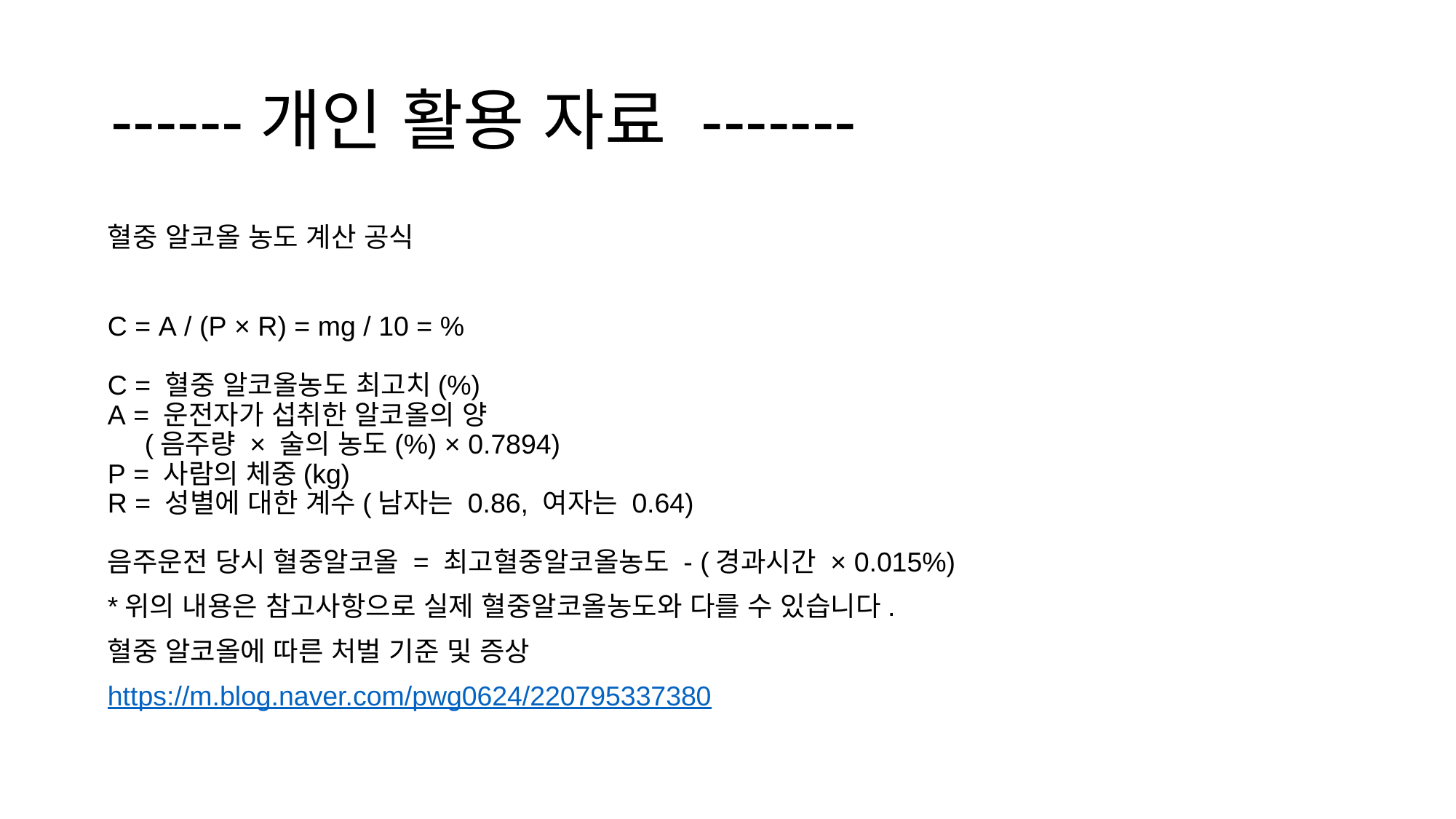

# ------개인 활용 자료 -------
혈중 알코올 농도 계산 공식

C = A / (P × R) = mg / 10 = % 
C = 혈중 알코올농도 최고치(%)
A = 운전자가 섭취한 알코올의 양
    (음주량 × 술의 농도(%) × 0.7894)
P = 사람의 체중(kg)
R = 성별에 대한 계수(남자는 0.86, 여자는 0.64)
음주운전 당시 혈중알코올 = 최고혈중알코올농도 - (경과시간 × 0.015%)
*위의 내용은 참고사항으로 실제 혈중알코올농도와 다를 수 있습니다.
혈중 알코올에 따른 처벌 기준 및 증상
https://m.blog.naver.com/pwg0624/220795337380